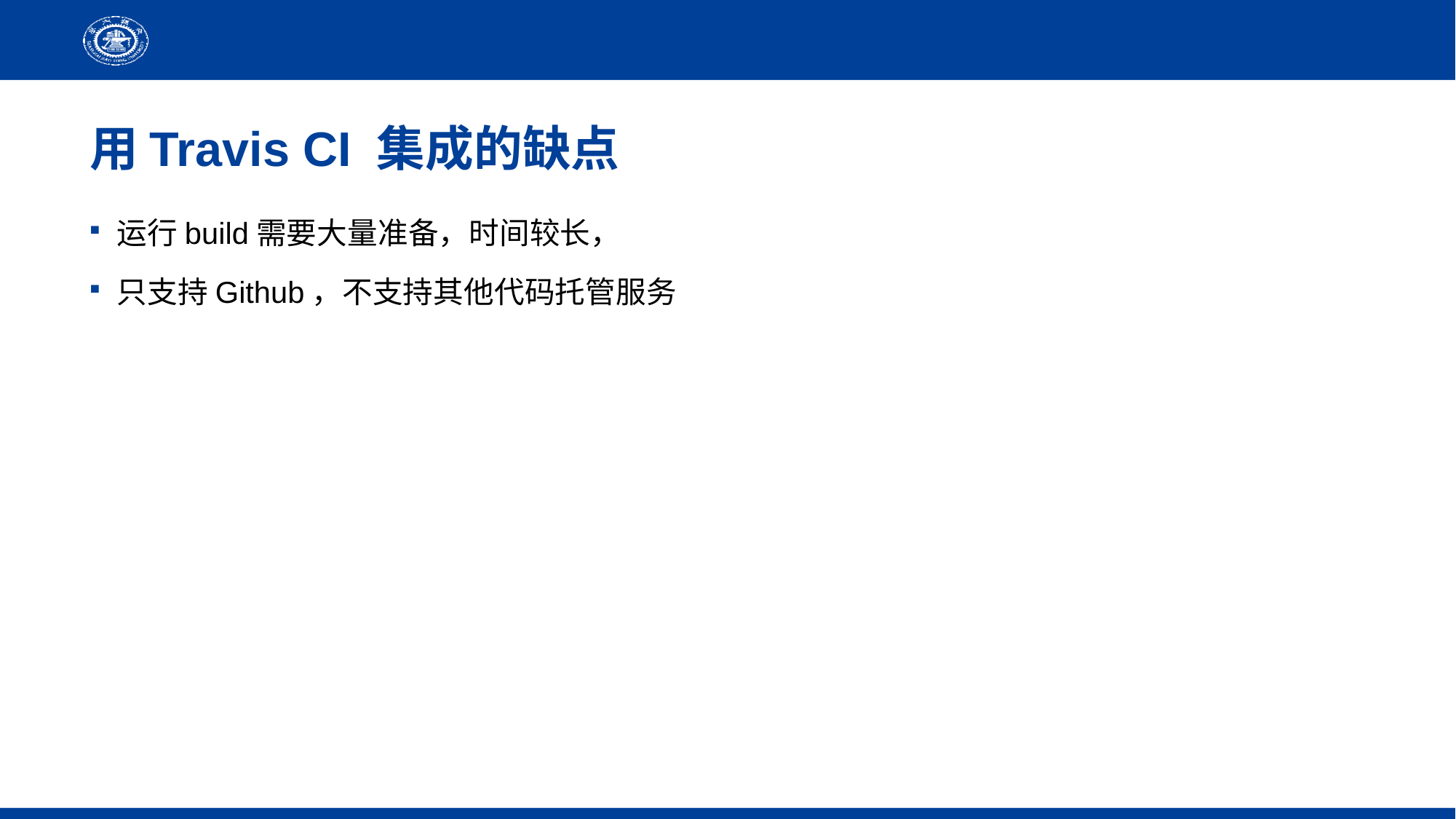

# 用Travis CI 集成的缺点
运行build需要大量准备，时间较长，
只支持Github，不支持其他代码托管服务